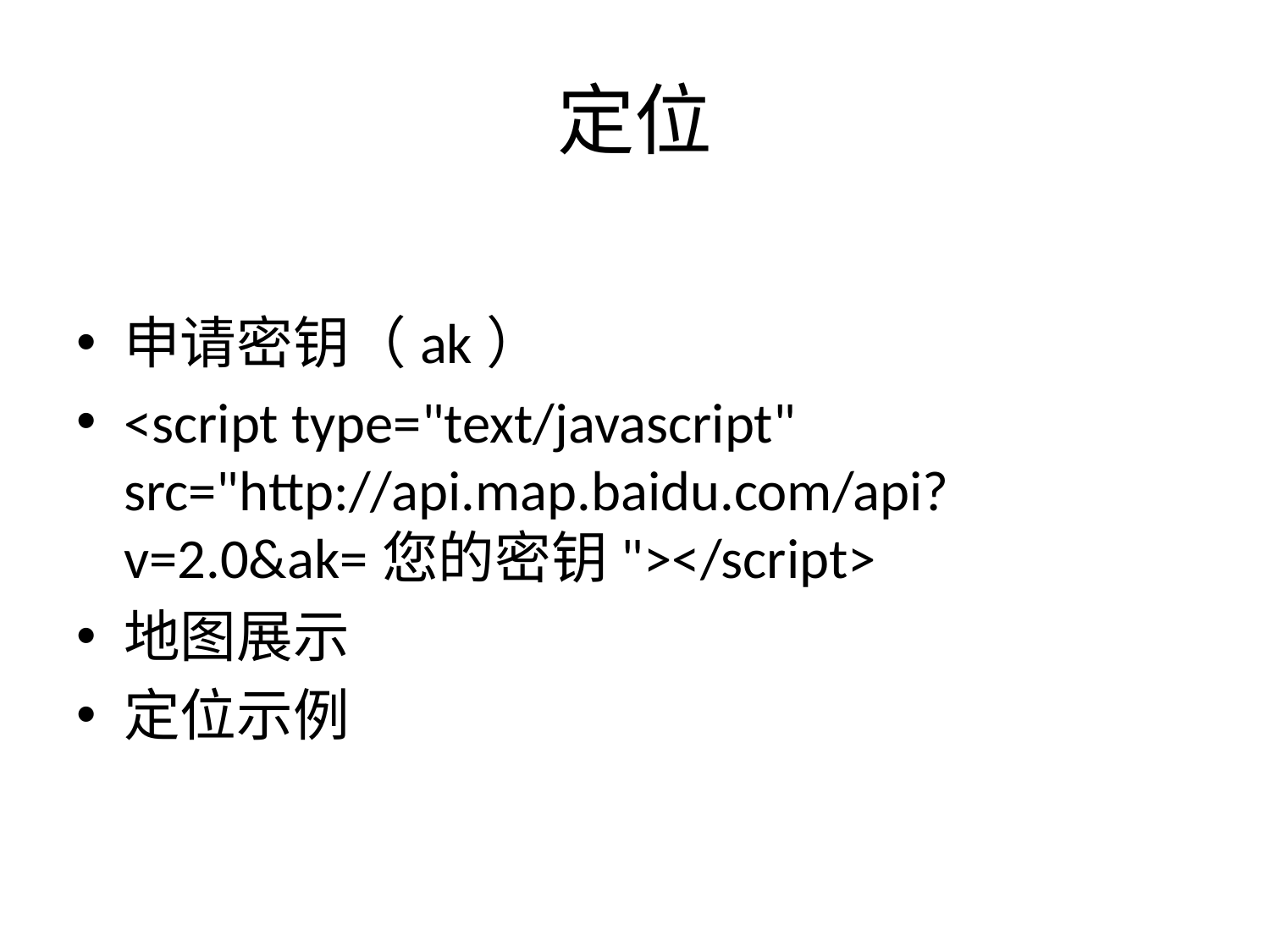

# 定位

申请密钥（ak）
<script type="text/javascript" src="http://api.map.baidu.com/api?v=2.0&ak=您的密钥"></script>
地图展示
定位示例